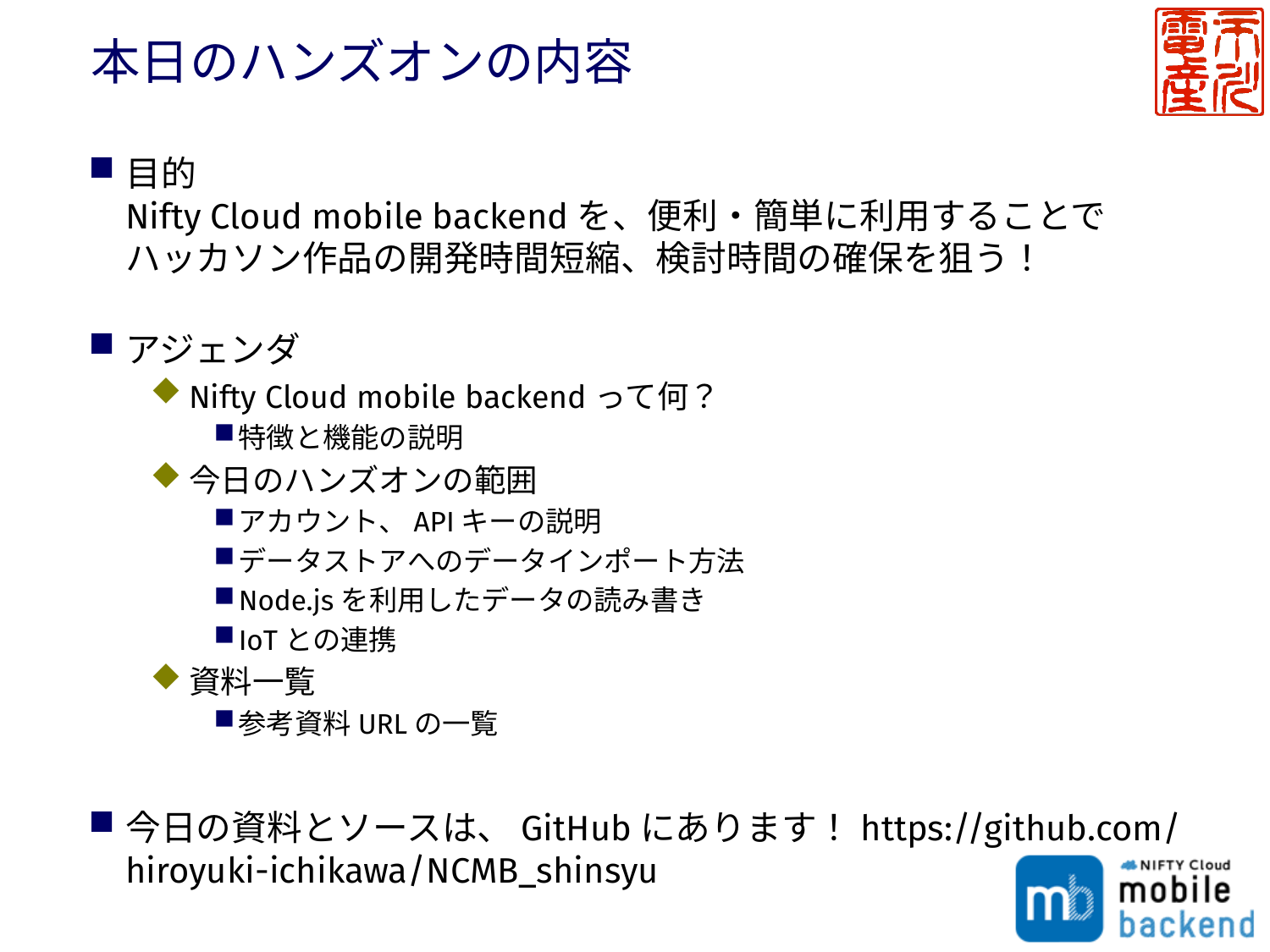

# 本日のハンズオンの内容
目的
Nifty Cloud mobile backendを、便利・簡単に利用することで
ハッカソン作品の開発時間短縮、検討時間の確保を狙う！
アジェンダ
Nifty Cloud mobile backendって何？
特徴と機能の説明
今日のハンズオンの範囲
アカウント、APIキーの説明
データストアへのデータインポート方法
Node.jsを利用したデータの読み書き
IoTとの連携
資料一覧
参考資料URLの一覧

今日の資料とソースは、GitHubにあります！https://github.com/hiroyuki-ichikawa/NCMB_shinsyu